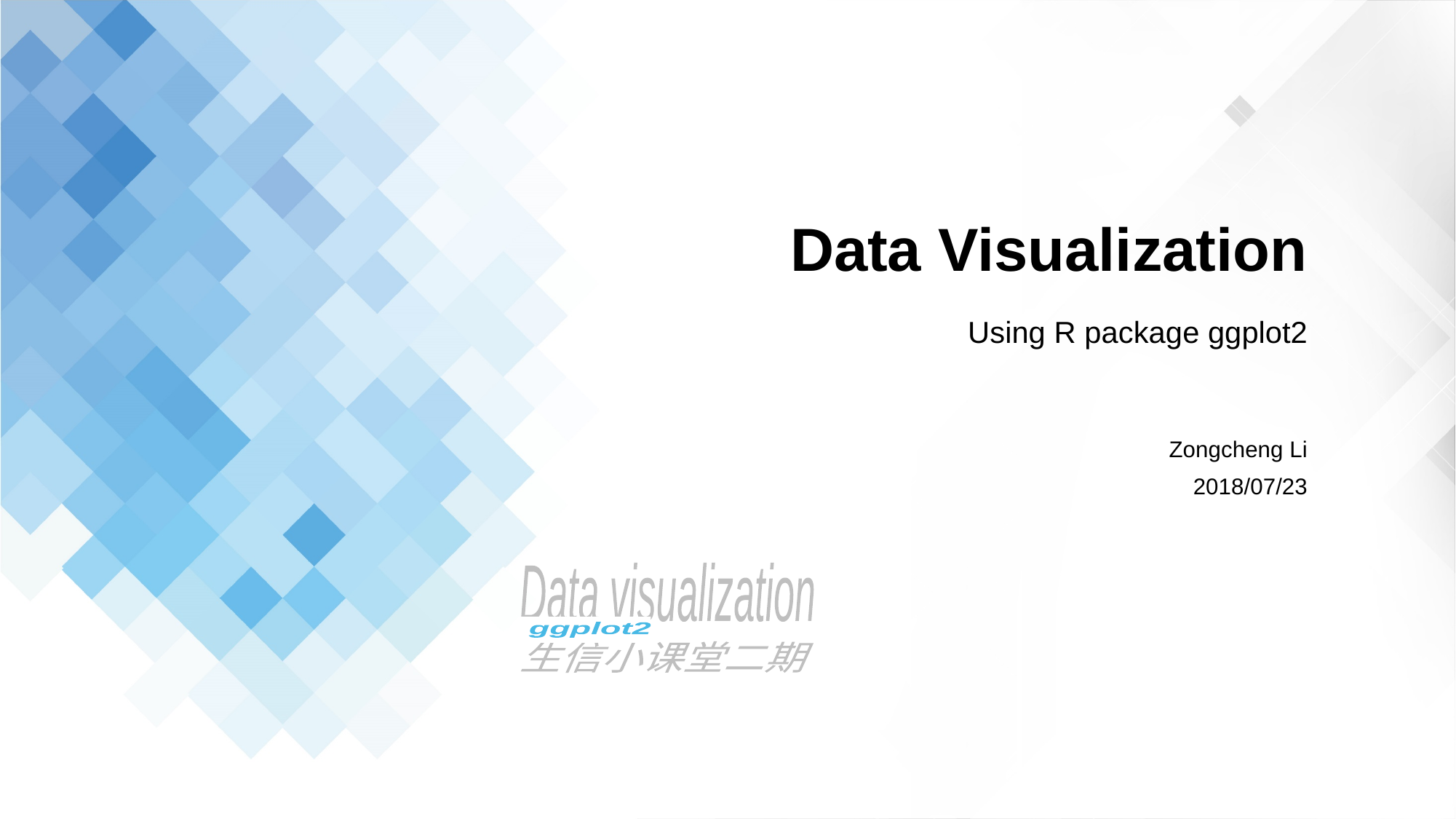

# Data Visualization
Using R package ggplot2
Zongcheng Li
2018/07/23
Data visualization
生信小课堂二期

ggplot2